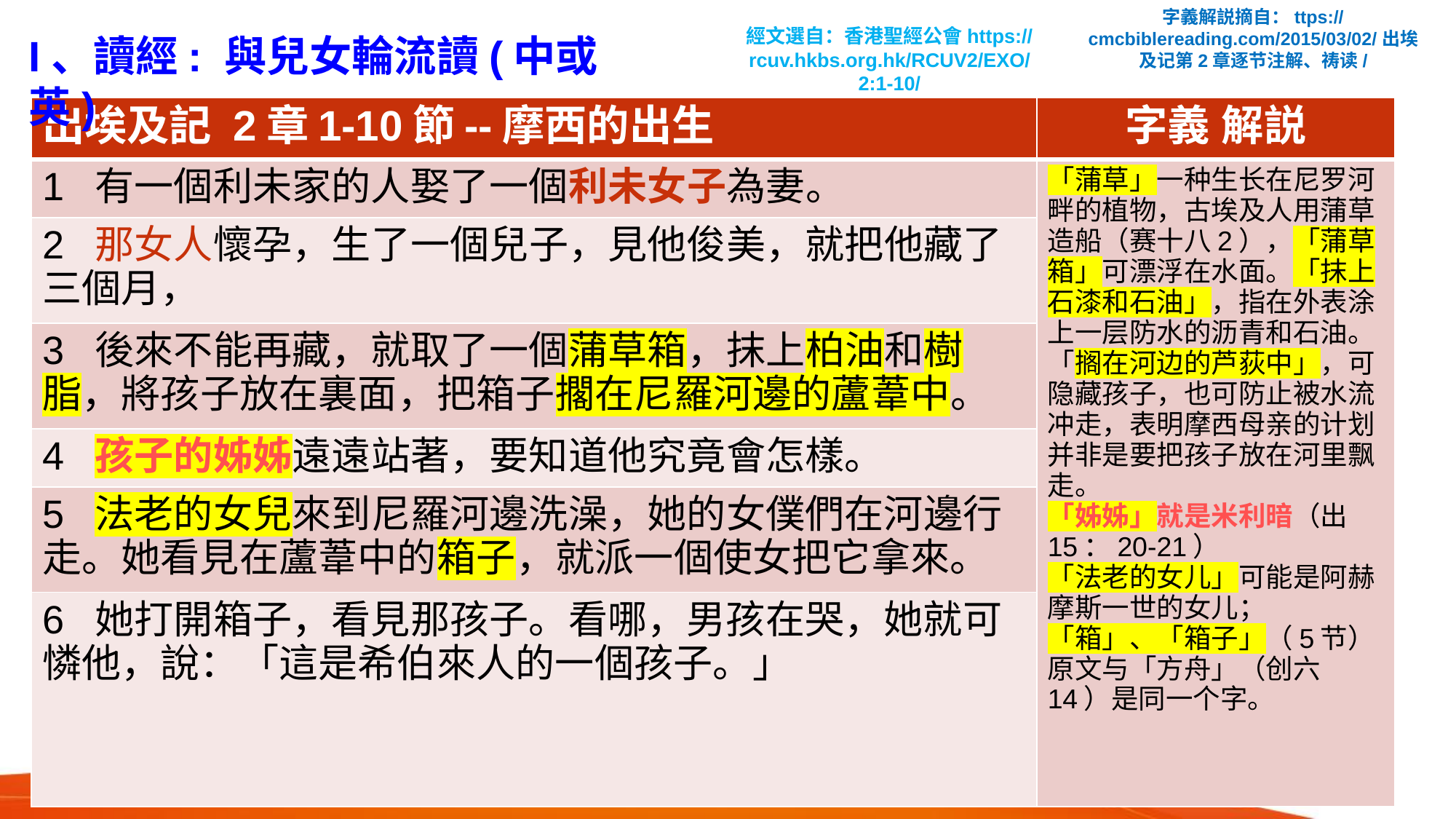

字義解説摘自：ttps://cmcbiblereading.com/2015/03/02/出埃及记第2章逐节注解、祷读/
I、讀經: 與兒女輪流讀(中或英)
經文選自：香港聖經公會https://rcuv.hkbs.org.hk/RCUV2/EXO/2:1-10/
| 出埃及記 2章1-10節--摩西的出生 | 字義 解説 |
| --- | --- |
| 1 有一個利未家的人娶了一個利未女子為妻。 | 「蒲草」一种生长在尼罗河畔的植物，古埃及人用蒲草造船（赛十八2），「蒲草箱」可漂浮在水面。「抹上石漆和石油」，指在外表涂上一层防水的沥青和石油。「搁在河边的芦荻中」，可隐藏孩子，也可防止被水流冲走，表明摩西母亲的计划并非是要把孩子放在河里飘走。 「姊姊」就是米利暗（出15：20-21） 「法老的女儿」可能是阿赫摩斯一世的女儿； 「箱」、「箱子」（5节）原文与「方舟」（创六14）是同一个字。 |
| 2 那女人懷孕，生了一個兒子，見他俊美，就把他藏了三個月， |  |
| 3 後來不能再藏，就取了一個蒲草箱，抹上柏油和樹脂，將孩子放在裏面，把箱子擱在尼羅河邊的蘆葦中。 |  |
| 4 孩子的姊姊遠遠站著，要知道他究竟會怎樣。 |  |
| 5 法老的女兒來到尼羅河邊洗澡，她的女僕們在河邊行走。她看見在蘆葦中的箱子，就派一個使女把它拿來。 |  |
| 6 她打開箱子，看見那孩子。看哪，男孩在哭，她就可憐他，說：「這是希伯來人的一個孩子。」 |  |